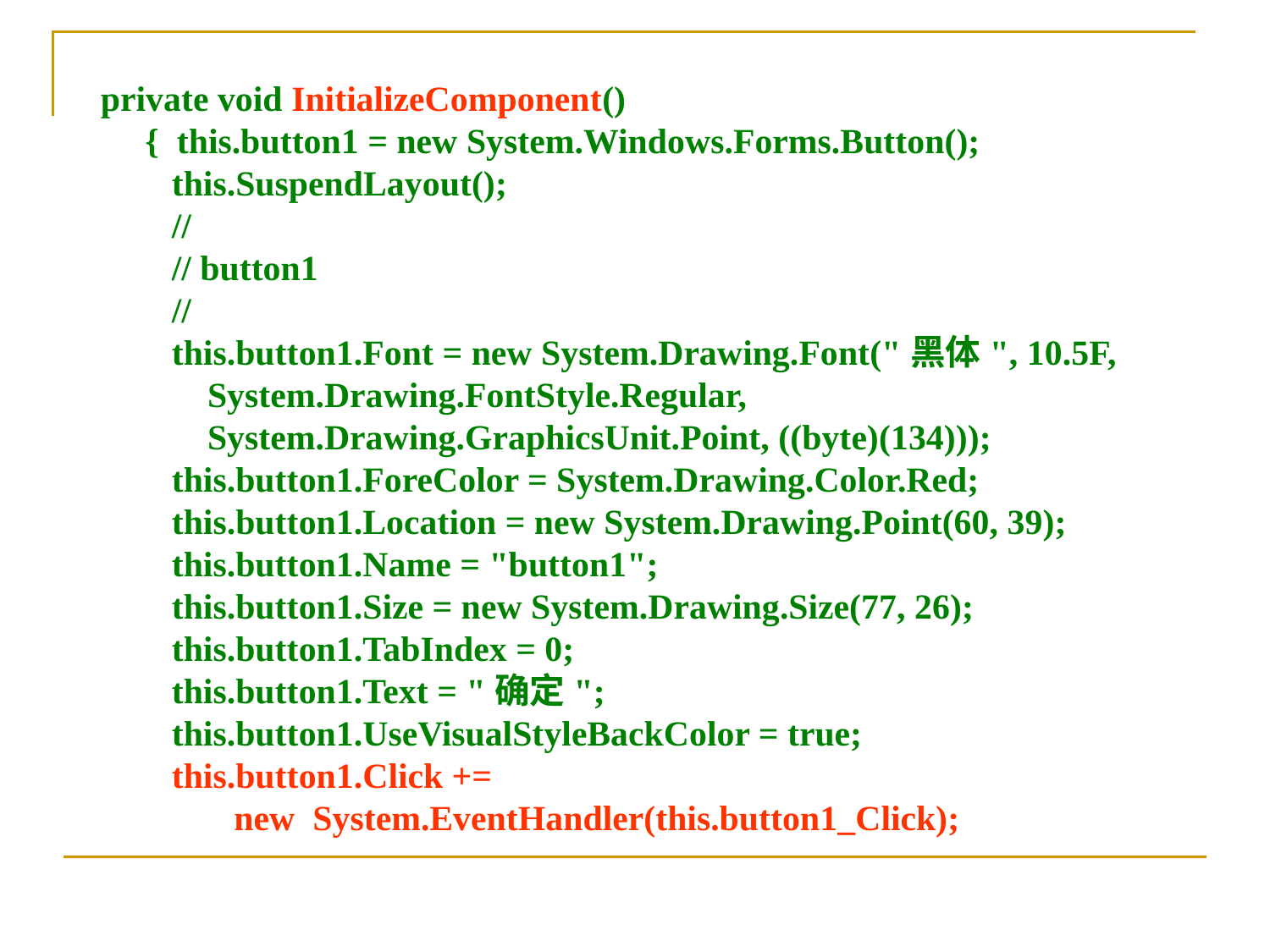

private void InitializeComponent()
      {  this.button1 = new System.Windows.Forms.Button();
         this.SuspendLayout();
         //
         // button1
         //
         this.button1.Font = new System.Drawing.Font("黑体", 10.5F,
             System.Drawing.FontStyle.Regular,
             System.Drawing.GraphicsUnit.Point, ((byte)(134)));
         this.button1.ForeColor = System.Drawing.Color.Red;
         this.button1.Location = new System.Drawing.Point(60, 39);
         this.button1.Name = "button1";
         this.button1.Size = new System.Drawing.Size(77, 26);
         this.button1.TabIndex = 0;
         this.button1.Text = "确定";
         this.button1.UseVisualStyleBackColor = true;
         this.button1.Click +=
                new  System.EventHandler(this.button1_Click);